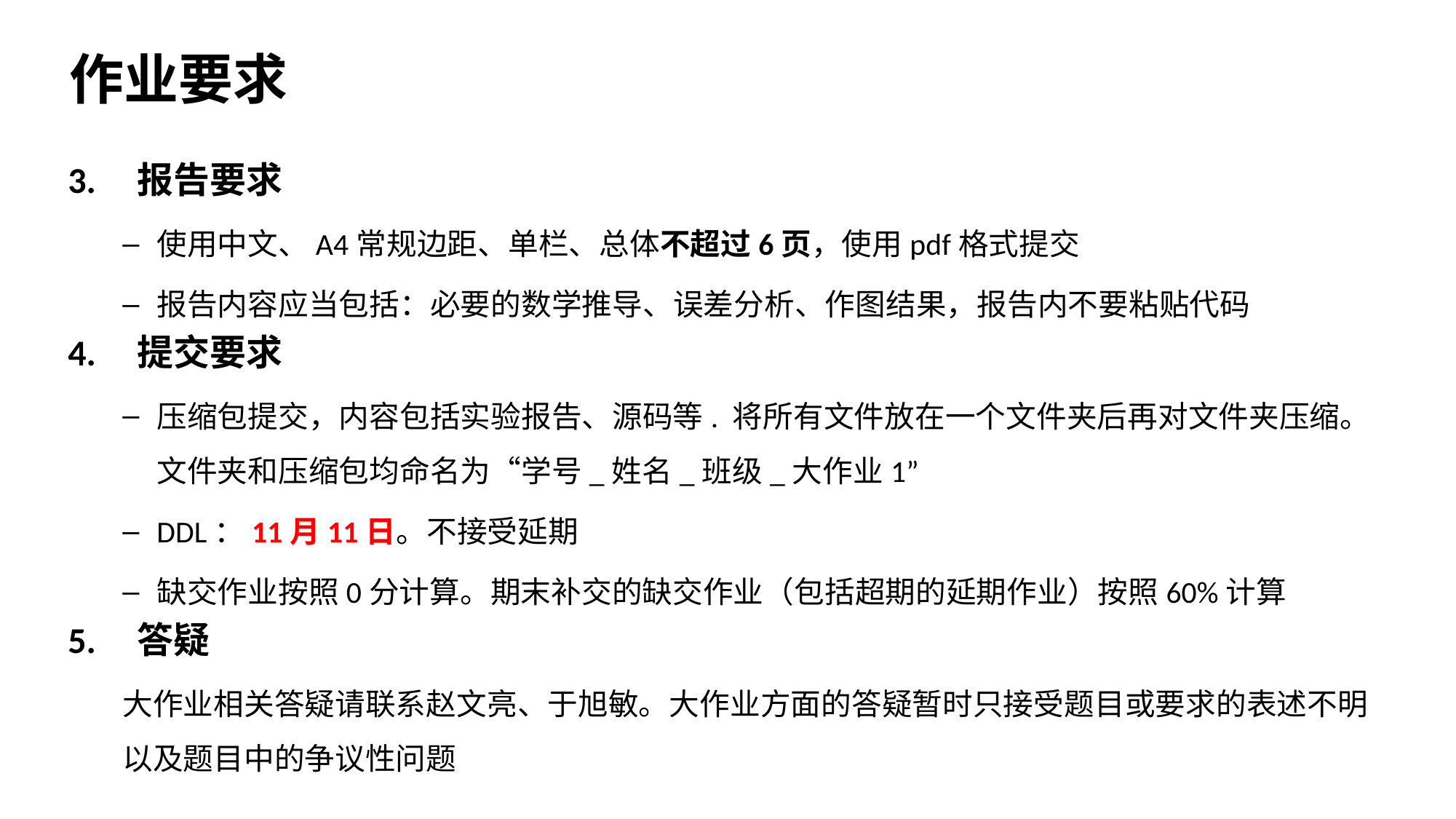

作业要求
3.    报告要求
使用中文、A4常规边距、单栏、总体不超过6页，使用pdf格式提交
报告内容应当包括：必要的数学推导、误差分析、作图结果，报告内不要粘贴代码
4.    提交要求
压缩包提交，内容包括实验报告、源码等. 将所有文件放在一个文件夹后再对文件夹压缩。文件夹和压缩包均命名为“学号_姓名_班级_大作业1”
DDL：11月11日。不接受延期
缺交作业按照0分计算。期末补交的缺交作业（包括超期的延期作业）按照60%计算
5.    答疑
大作业相关答疑请联系赵文亮、于旭敏。大作业方面的答疑暂时只接受题目或要求的表述不明以及题目中的争议性问题